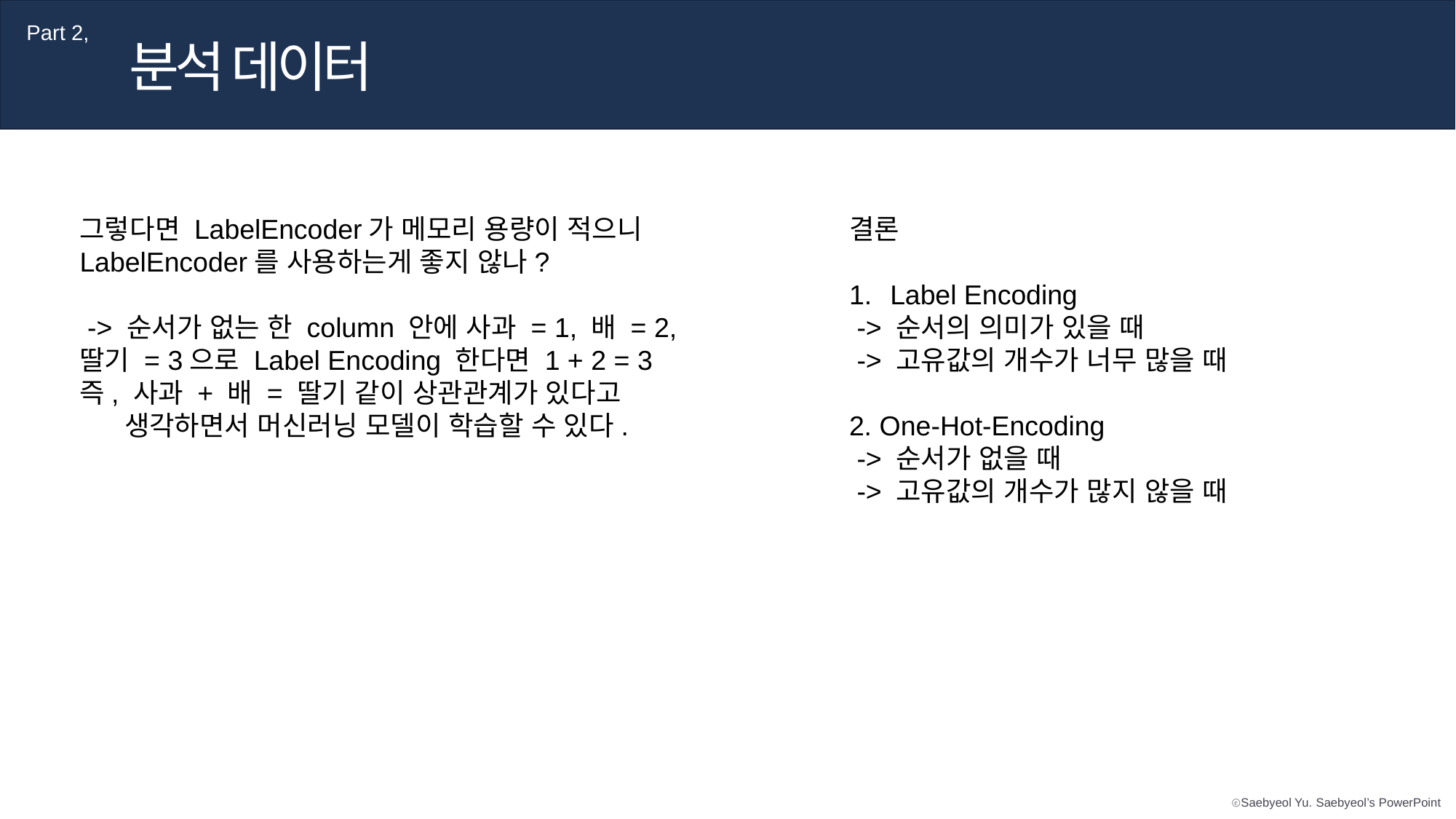

Part 2,
분석 데이터
그렇다면 LabelEncoder가 메모리 용량이 적으니LabelEncoder를 사용하는게 좋지 않나?

 -> 순서가 없는 한 column 안에 사과 = 1, 배 = 2, 딸기 = 3으로 Label Encoding 한다면 1 + 2 = 3
즉, 사과 + 배 = 딸기 같이 상관관계가 있다고
     생각하면서 머신러닝 모델이 학습할 수 있다.
결론

Label Encoding
 -> 순서의 의미가 있을 때
 -> 고유값의 개수가 너무 많을 때

2. One-Hot-Encoding
 -> 순서가 없을 때
 -> 고유값의 개수가 많지 않을 때